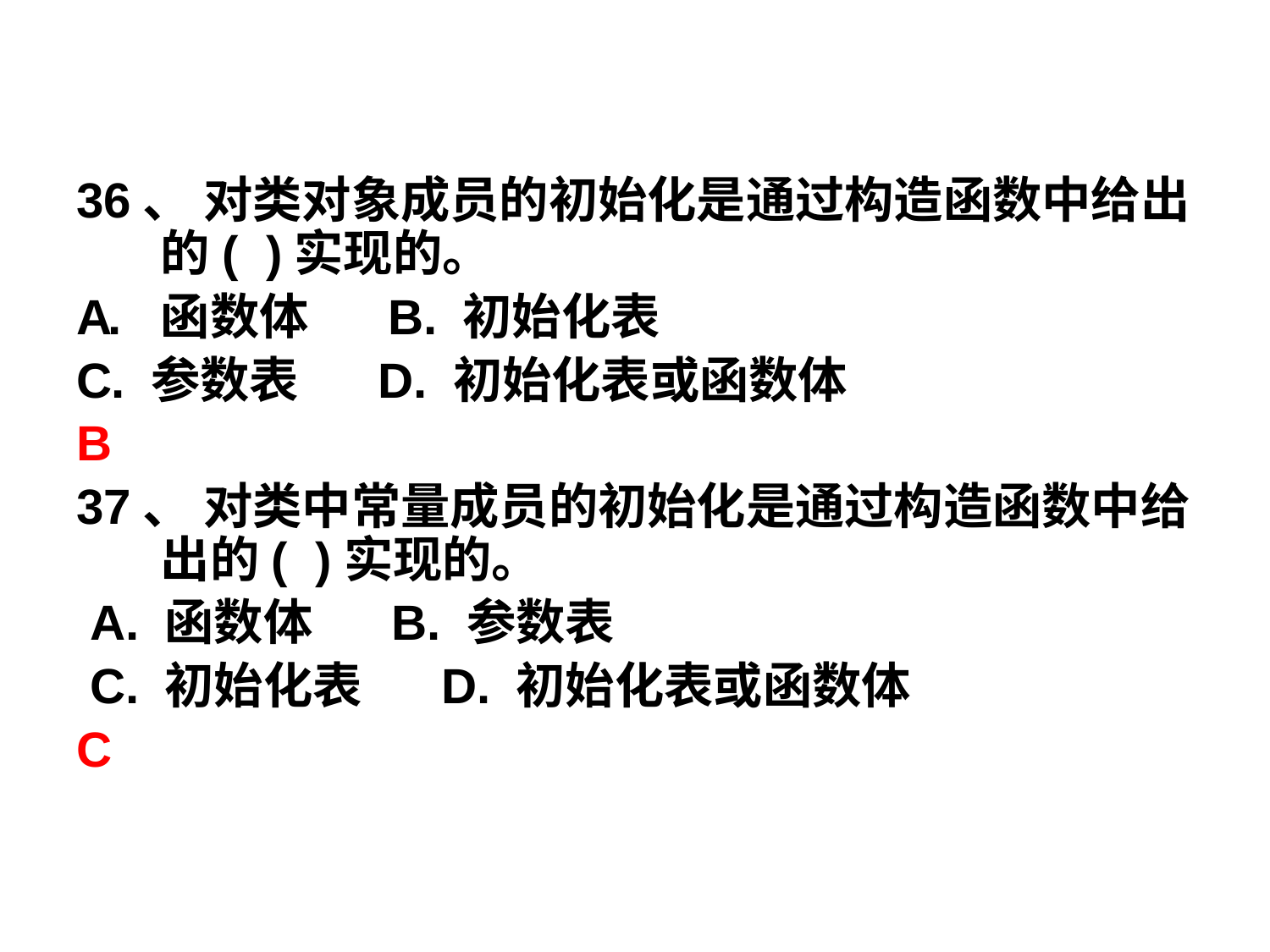

36、 对类对象成员的初始化是通过构造函数中给出的(  )实现的。
函数体      B. 初始化表
C. 参数表      D. 初始化表或函数体
B
37、 对类中常量成员的初始化是通过构造函数中给出的(  )实现的。
 A. 函数体      B. 参数表
 C. 初始化表      D. 初始化表或函数体
C